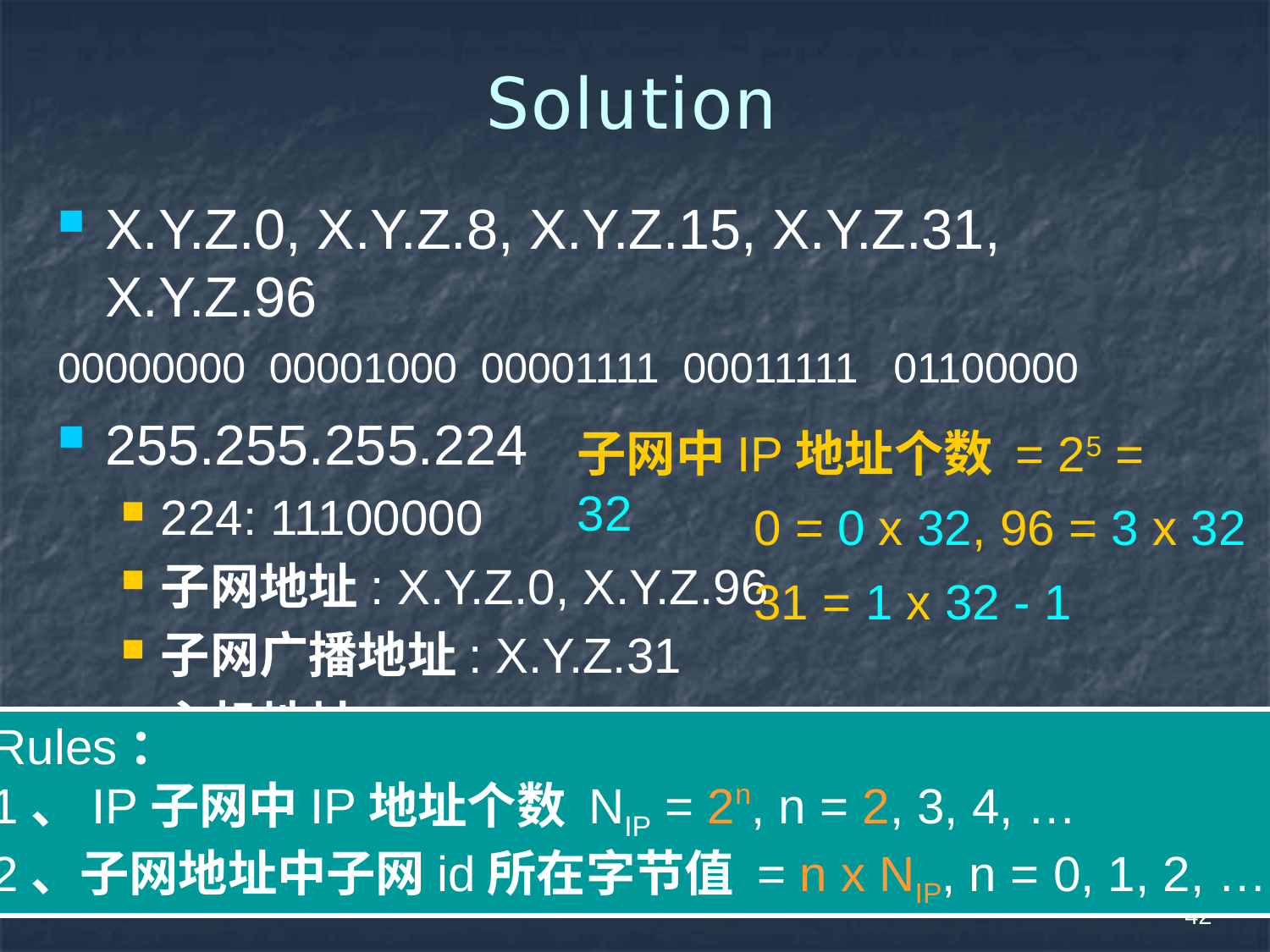

# Solution
X.Y.Z.0, X.Y.Z.8, X.Y.Z.15, X.Y.Z.31, X.Y.Z.96
00000000  00001000  00001111  00011111   01100000
255.255.255.224
224: 11100000
子网地址: X.Y.Z.0, X.Y.Z.96
子网广播地址: X.Y.Z.31
主机地址: X.Y.Z.8, X.Y.Z.15
子网中IP地址个数 = 25 = 32
0 = 0 x 32, 96 = 3 x 32
31 = 1 x 32 - 1
Rules：
1、IP子网中IP地址个数 NIP = 2n, n = 2, 3, 4, …
2、子网地址中子网id所在字节值 = n x NIP, n = 0, 1, 2, …
42